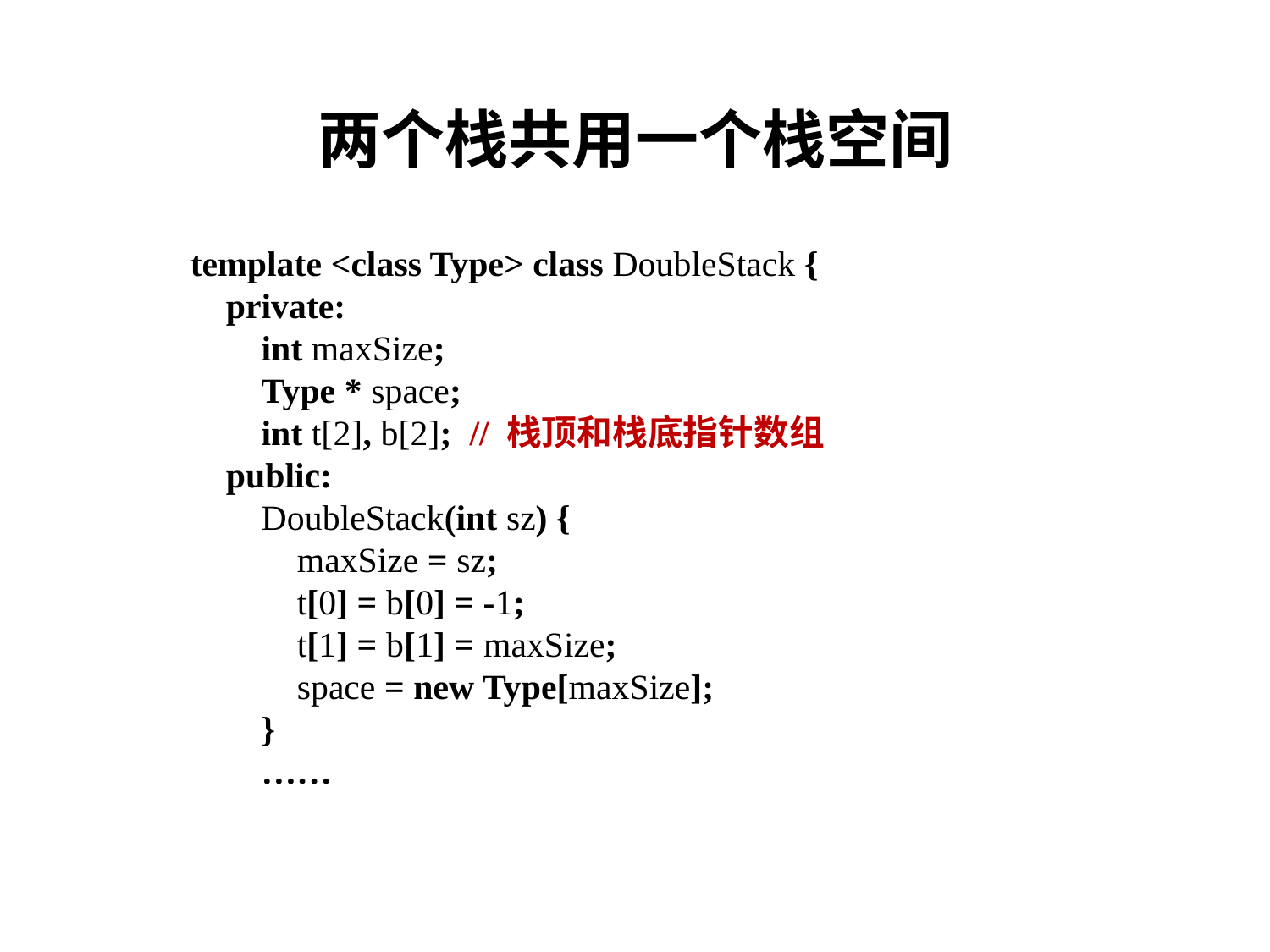

# 两个栈共用一个栈空间
template <class Type> class DoubleStack {
    private:
        int maxSize;
        Type * space;
        int t[2], b[2];  // 栈顶和栈底指针数组
    public:
        DoubleStack(int sz) {
            maxSize = sz;
            t[0] = b[0] = -1;
            t[1] = b[1] = maxSize;
            space = new Type[maxSize];
        }
        ……